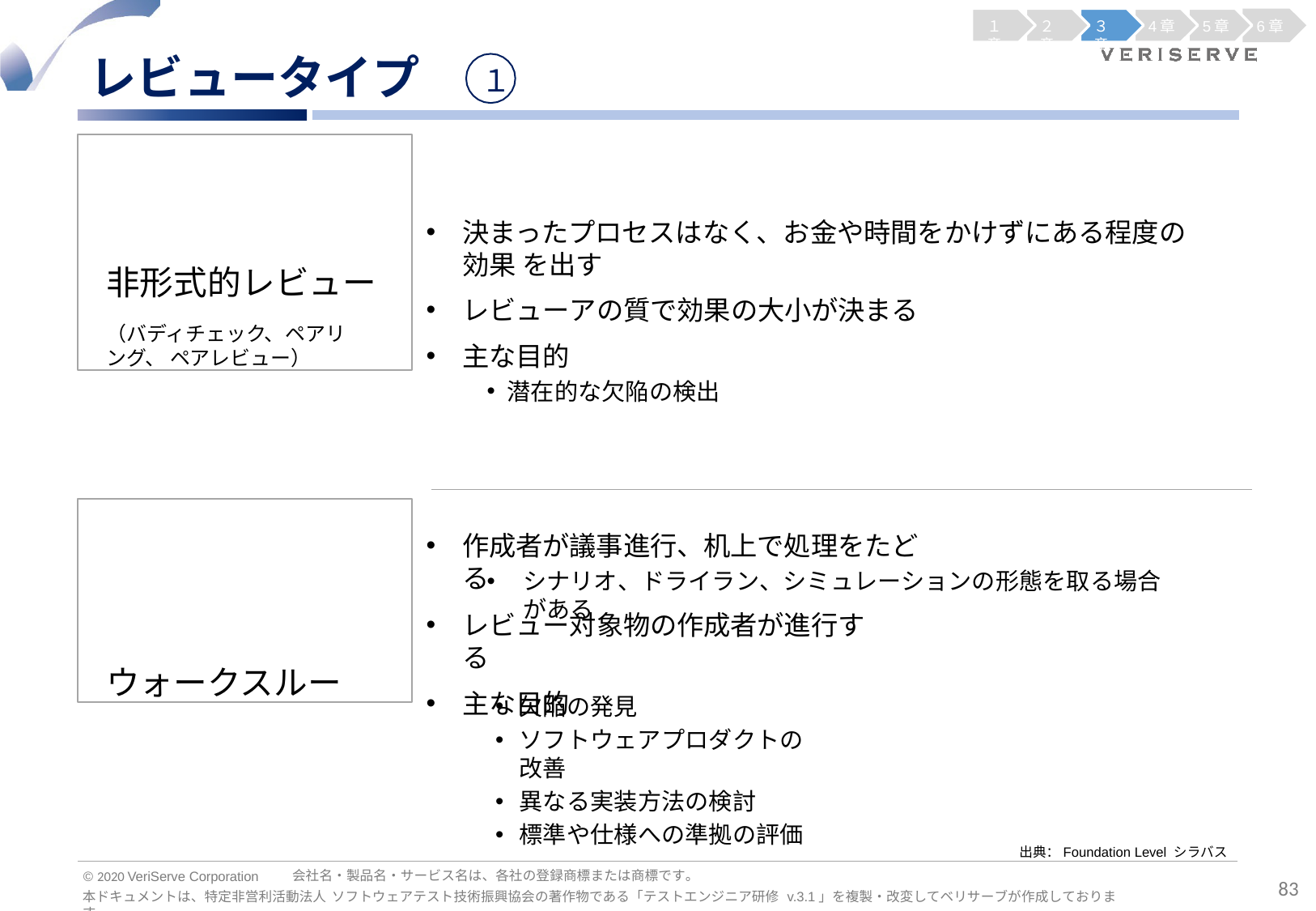

１章
２章
３章
4章
5章
6章
レビュータイプ

１

非形式的レビュー
（バディチェック、ペアリング、 ペアレビュー）
決まったプロセスはなく、お金や時間をかけずにある程度の効果 を出す
レビューアの質で効果の大小が決まる
主な目的
潜在的な欠陥の検出

ウォークスルー
作成者が議事進行、机上で処理をたどる
シナリオ、ドライラン、シミュレーションの形態を取る場合がある
レビュー対象物の作成者が進行する
主な目的
欠陥の発見
ソフトウェアプロダクトの改善
異なる実装方法の検討
標準や仕様への準拠の評価
出典：Foundation Level シラバス
会社名・製品名・サービス名は、各社の登録商標または商標です。
© 2020 VeriServe Corporation
83
本ドキュメントは、特定非営利活動法人 ソフトウェアテスト技術振興協会の著作物である「テストエンジニア研修 v.3.1」を複製・改変してベリサーブが作成しております。